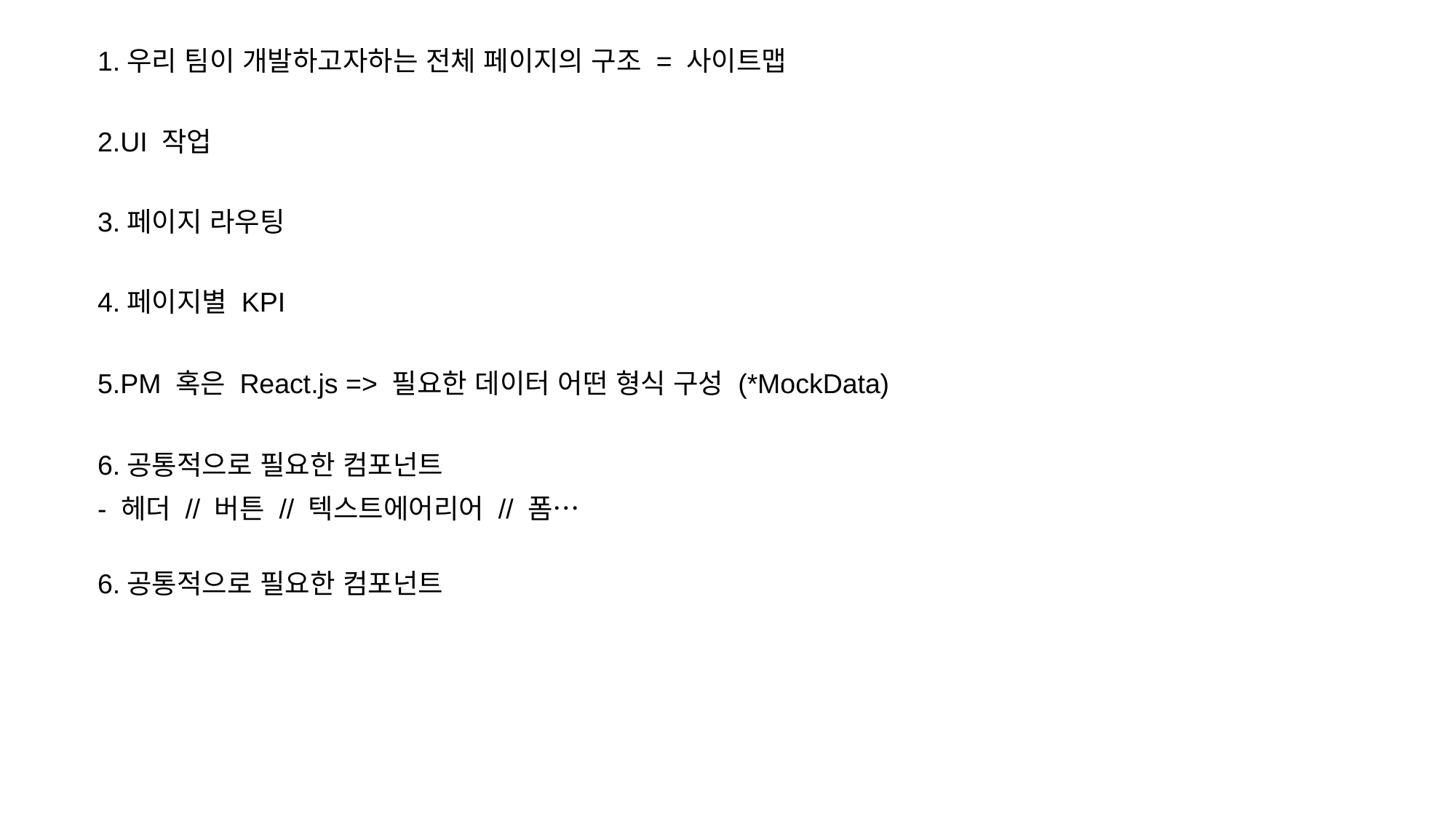

1.우리 팀이 개발하고자하는 전체 페이지의 구조 = 사이트맵
2.UI 작업
3.페이지 라우팅
4.페이지별 KPI
5.PM 혹은 React.js => 필요한 데이터 어떤 형식 구성 (*MockData)
6.공통적으로 필요한 컴포넌트
- 헤더 // 버튼 // 텍스트에어리어 // 폼…
6.공통적으로 필요한 컴포넌트